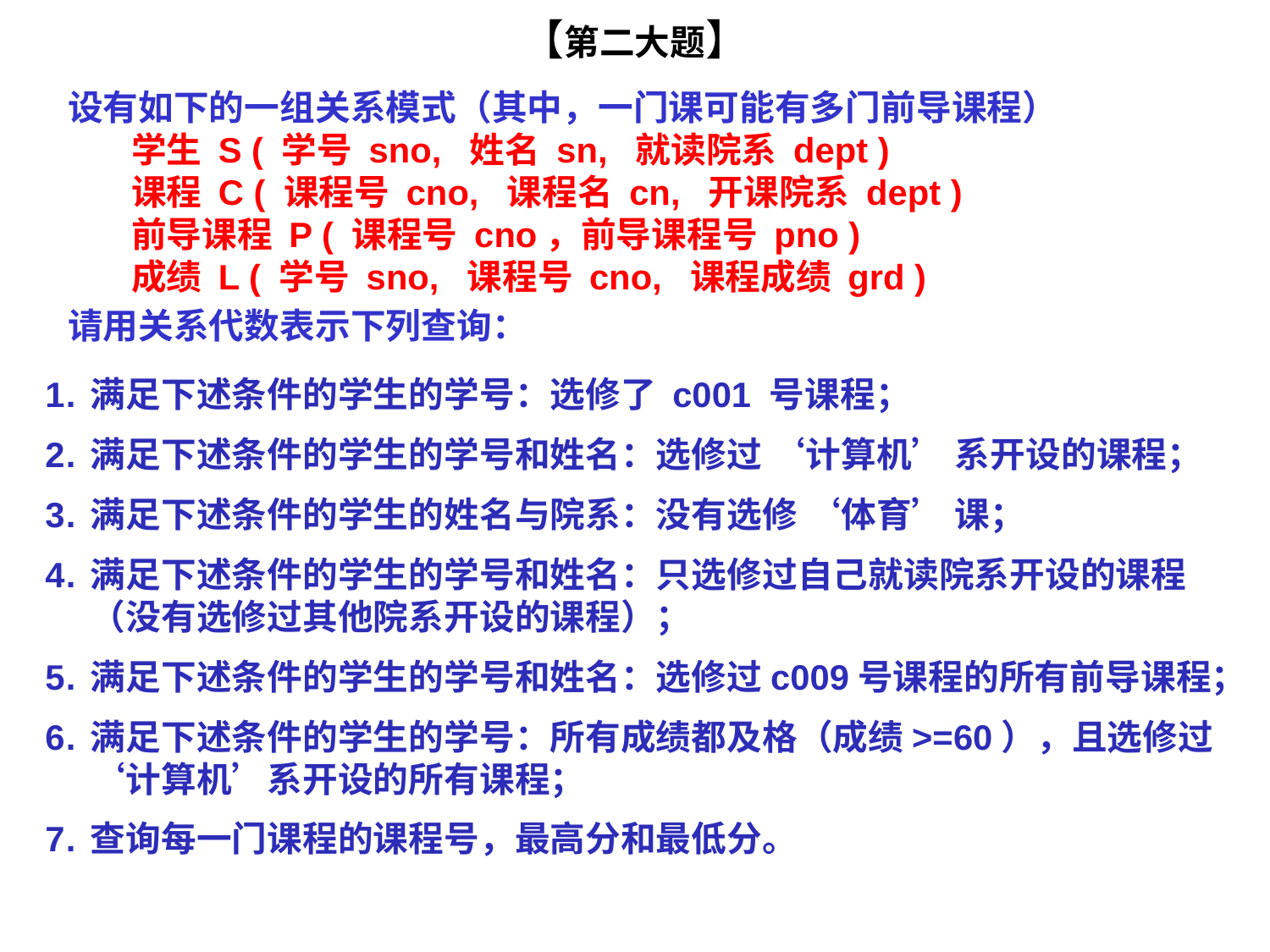

【第二大题】
设有如下的一组关系模式（其中，一门课可能有多门前导课程）
学生 S ( 学号 sno,  姓名 sn,  就读院系 dept )
课程 C ( 课程号 cno,  课程名 cn,  开课院系 dept )
前导课程 P ( 课程号 cno，前导课程号 pno )
成绩 L ( 学号 sno,  课程号 cno,  课程成绩 grd )
请用关系代数表示下列查询：
满足下述条件的学生的学号：选修了 c001 号课程；
满足下述条件的学生的学号和姓名：选修过 ‘计算机’ 系开设的课程；
满足下述条件的学生的姓名与院系：没有选修 ‘体育’ 课；
满足下述条件的学生的学号和姓名：只选修过自己就读院系开设的课程（没有选修过其他院系开设的课程）；
满足下述条件的学生的学号和姓名：选修过c009号课程的所有前导课程；
满足下述条件的学生的学号：所有成绩都及格（成绩>=60），且选修过‘计算机’系开设的所有课程；
查询每一门课程的课程号，最高分和最低分。